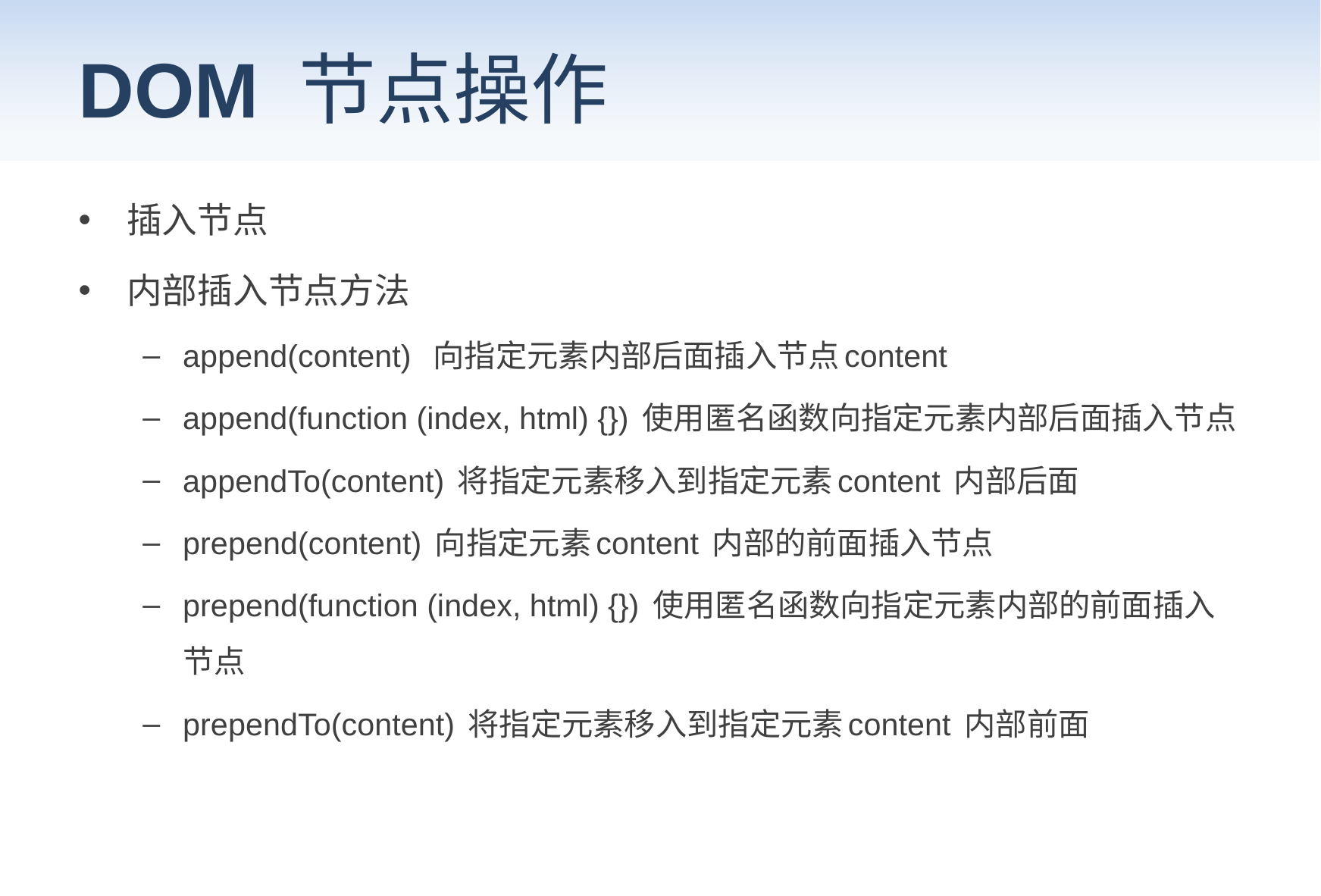

# DOM 节点操作
插入节点
内部插入节点方法
append(content)  向指定元素内部后面插入节点content
append(function (index, html) {}) 使用匿名函数向指定元素内部后面插入节点
appendTo(content) 将指定元素移入到指定元素content 内部后面
prepend(content) 向指定元素content 内部的前面插入节点
prepend(function (index, html) {}) 使用匿名函数向指定元素内部的前面插入节点
prependTo(content) 将指定元素移入到指定元素content 内部前面